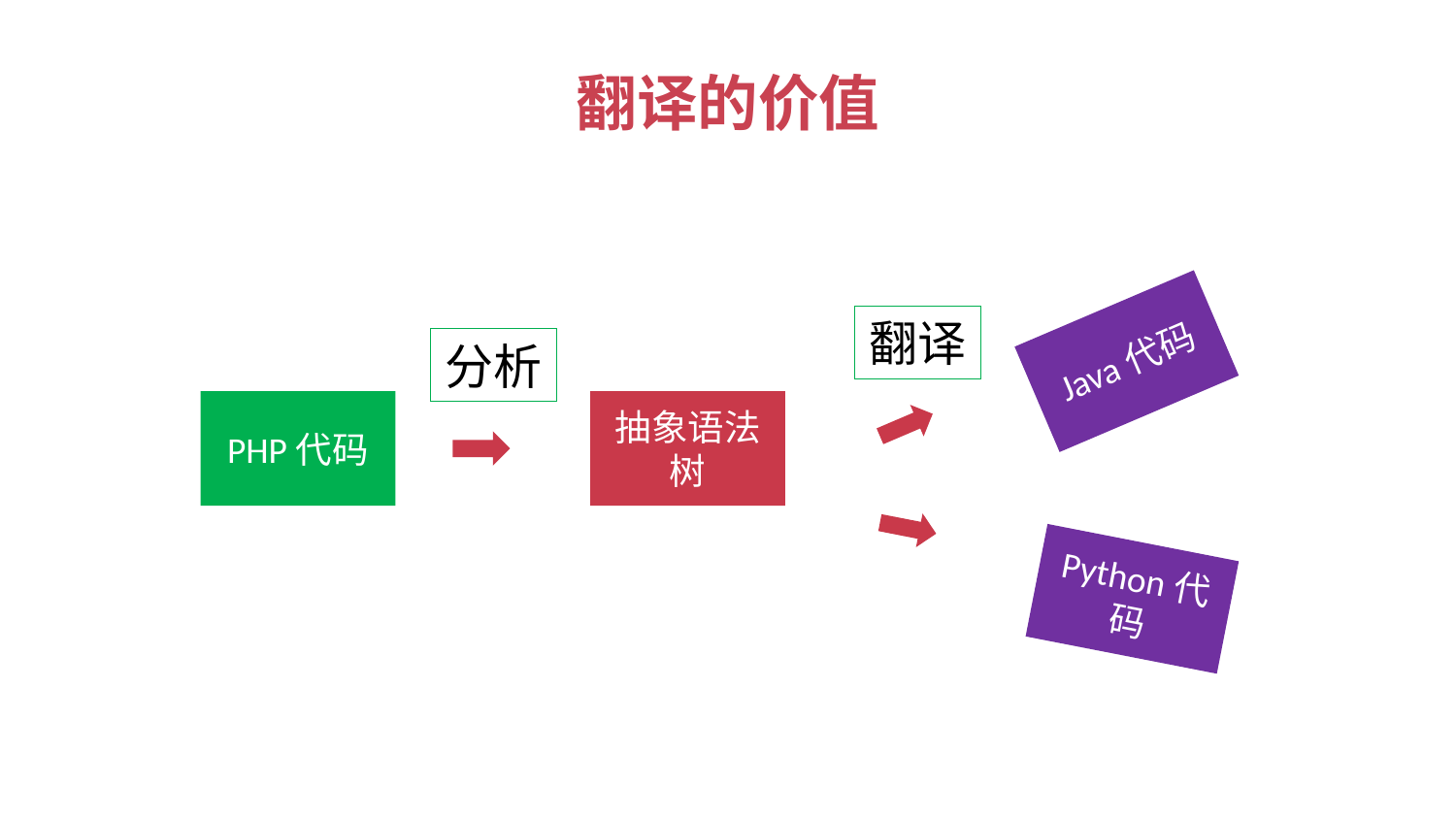

# 翻译的价值
Java代码
翻译
分析
PHP代码
抽象语法树

Python代码